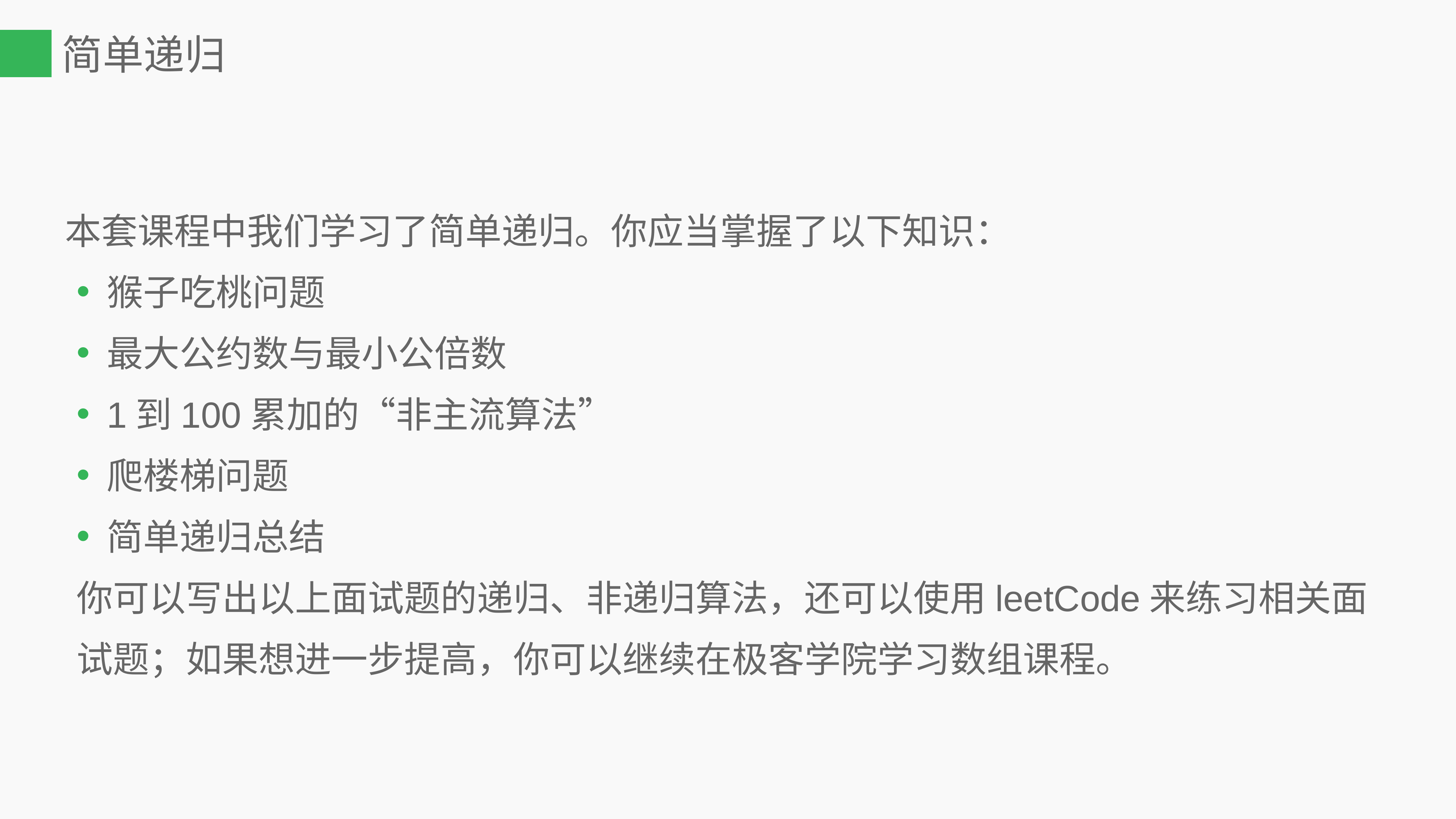

# 简单递归
本套课程中我们学习了简单递归。你应当掌握了以下知识：
猴子吃桃问题
最大公约数与最小公倍数
1到100累加的“非主流算法”
爬楼梯问题
简单递归总结
你可以写出以上面试题的递归、非递归算法，还可以使用leetCode来练习相关面试题；如果想进一步提高，你可以继续在极客学院学习数组课程。